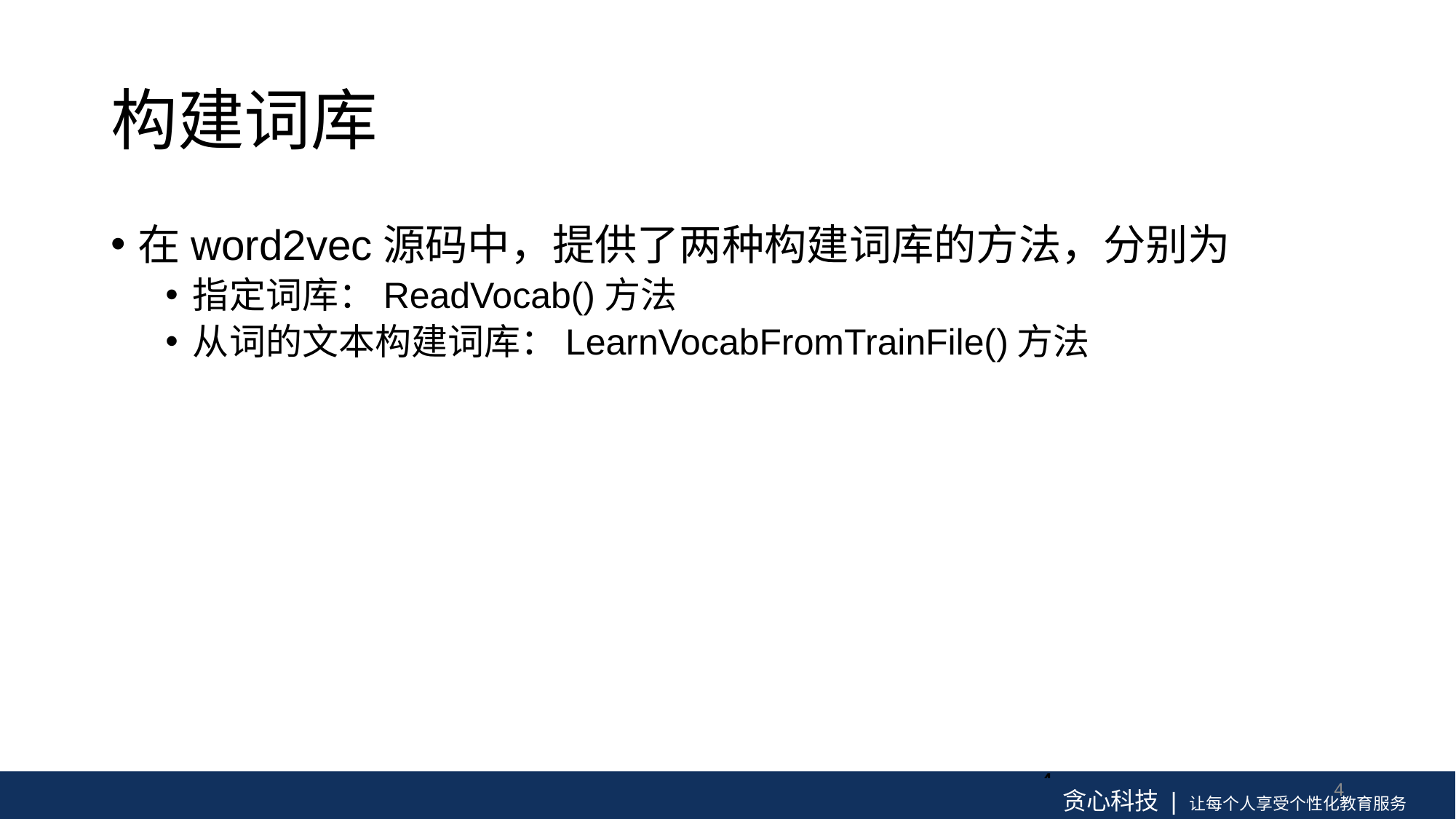

# 构建词库
在word2vec源码中，提供了两种构建词库的方法，分别为
指定词库：ReadVocab()方法
从词的文本构建词库：LearnVocabFromTrainFile()方法